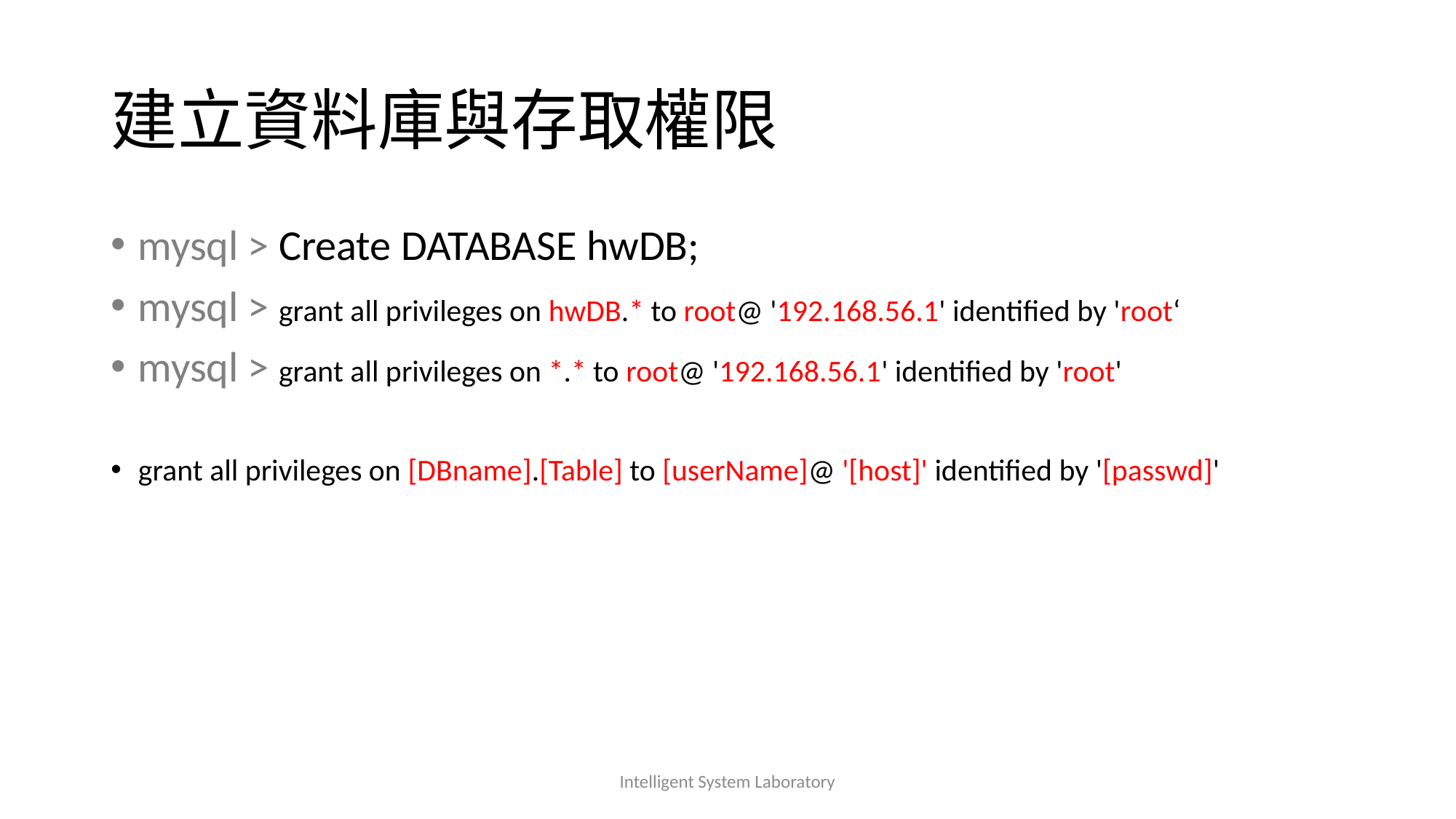

# 建立資料庫與存取權限
mysql > Create DATABASE hwDB;
mysql > grant all privileges on hwDB.* to root@ '192.168.56.1' identified by 'root‘
mysql > grant all privileges on *.* to root@ '192.168.56.1' identified by 'root'

grant all privileges on [DBname].[Table] to [userName]@ '[host]' identified by '[passwd]'

Intelligent System Laboratory